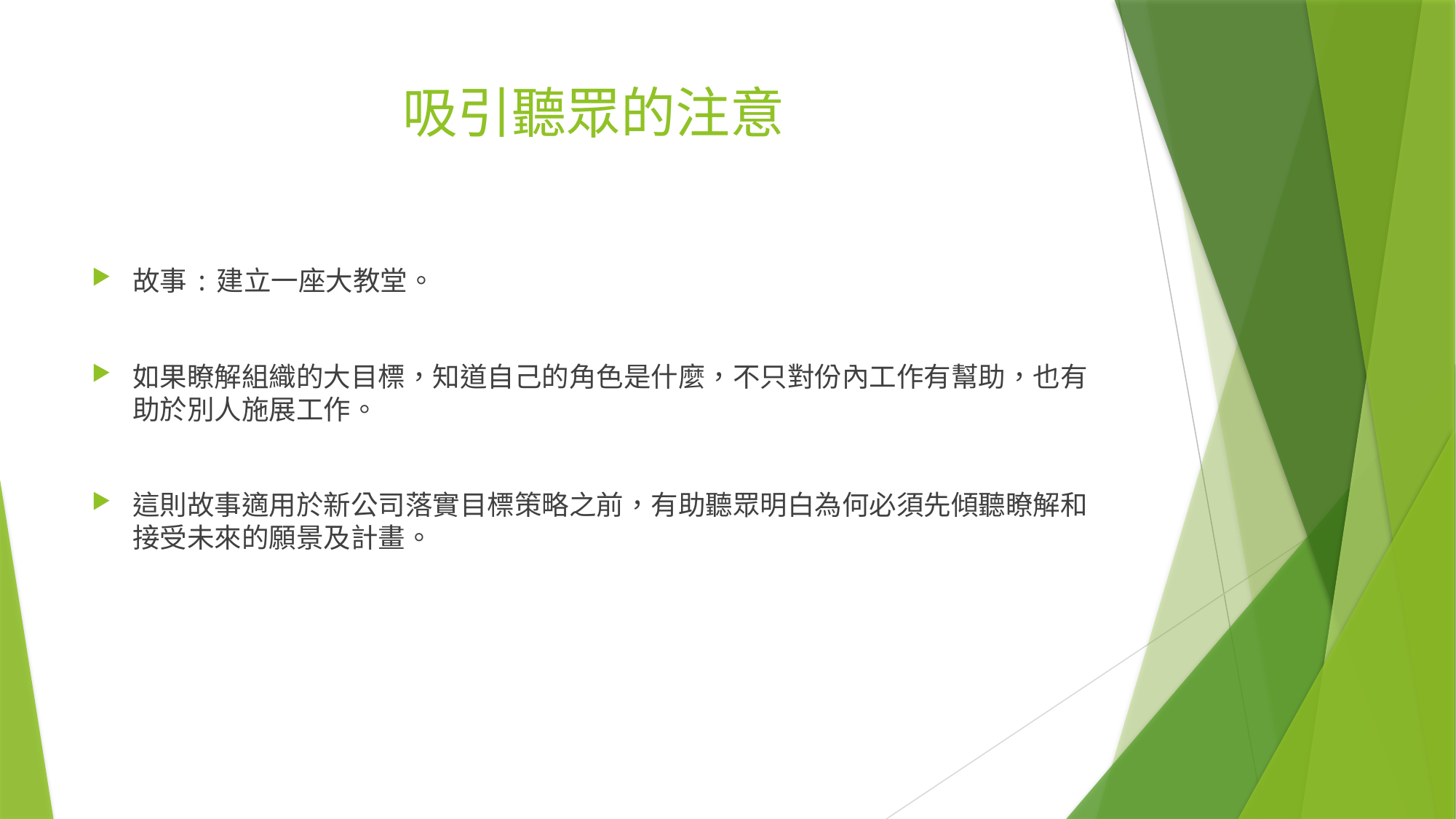

# 吸引聽眾的注意
故事:建立一座大教堂。

如果瞭解組織的大目標，知道自己的角色是什麼，不只對份內工作有幫助，也有助於別人施展工作。

這則故事適用於新公司落實目標策略之前，有助聽眾明白為何必須先傾聽瞭解和接受未來的願景及計畫。